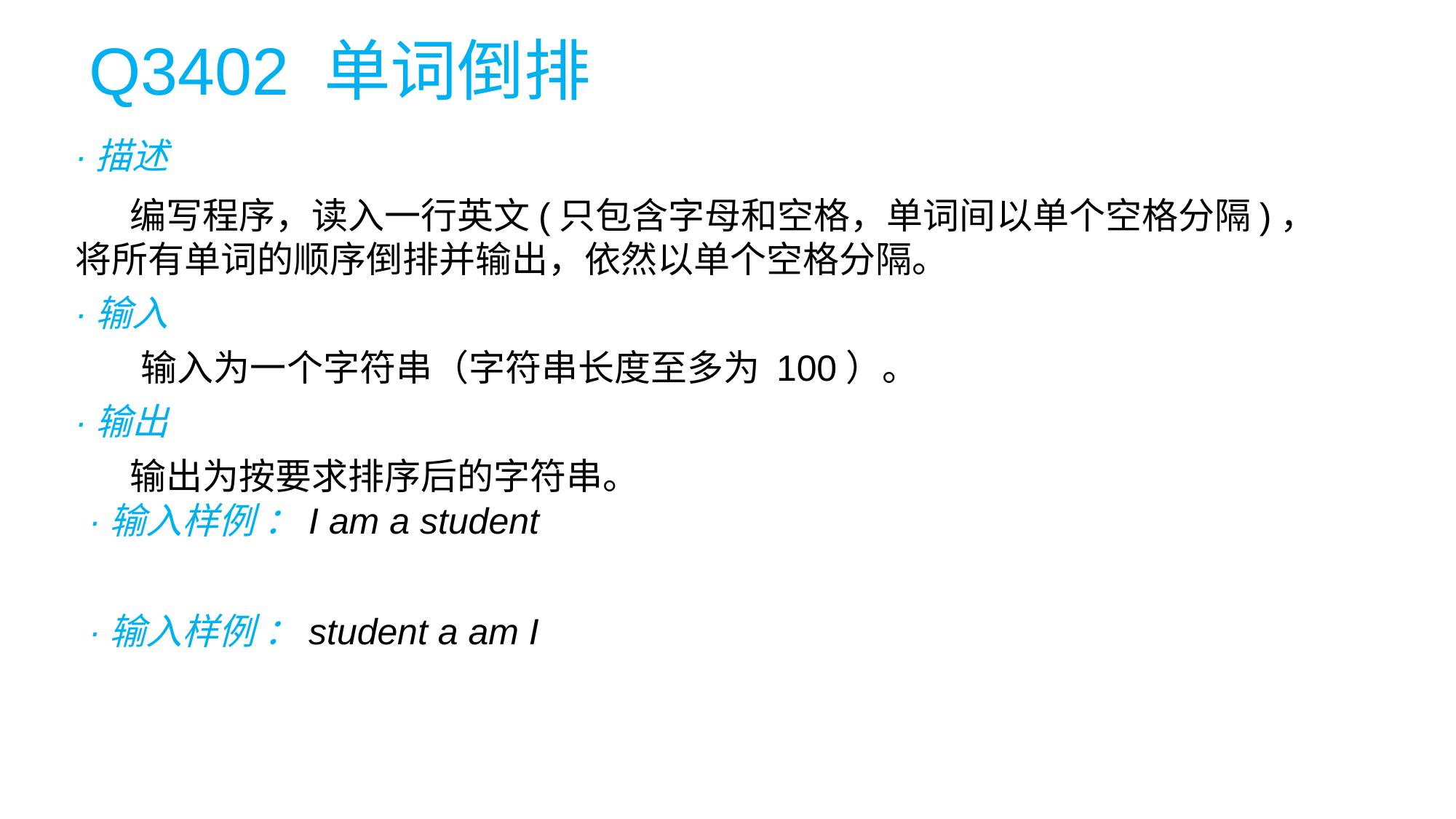

# Q3402 单词倒排
·描述
编写程序，读入一行英文(只包含字母和空格，单词间以单个空格分隔)，将所有单词的顺序倒排并输出，依然以单个空格分隔。
·输入
       输入为一个字符串（字符串长度至多为 100）。
·输出
输出为按要求排序后的字符串。
·输入样例 ：I am a student
·输入样例 ：student a am I